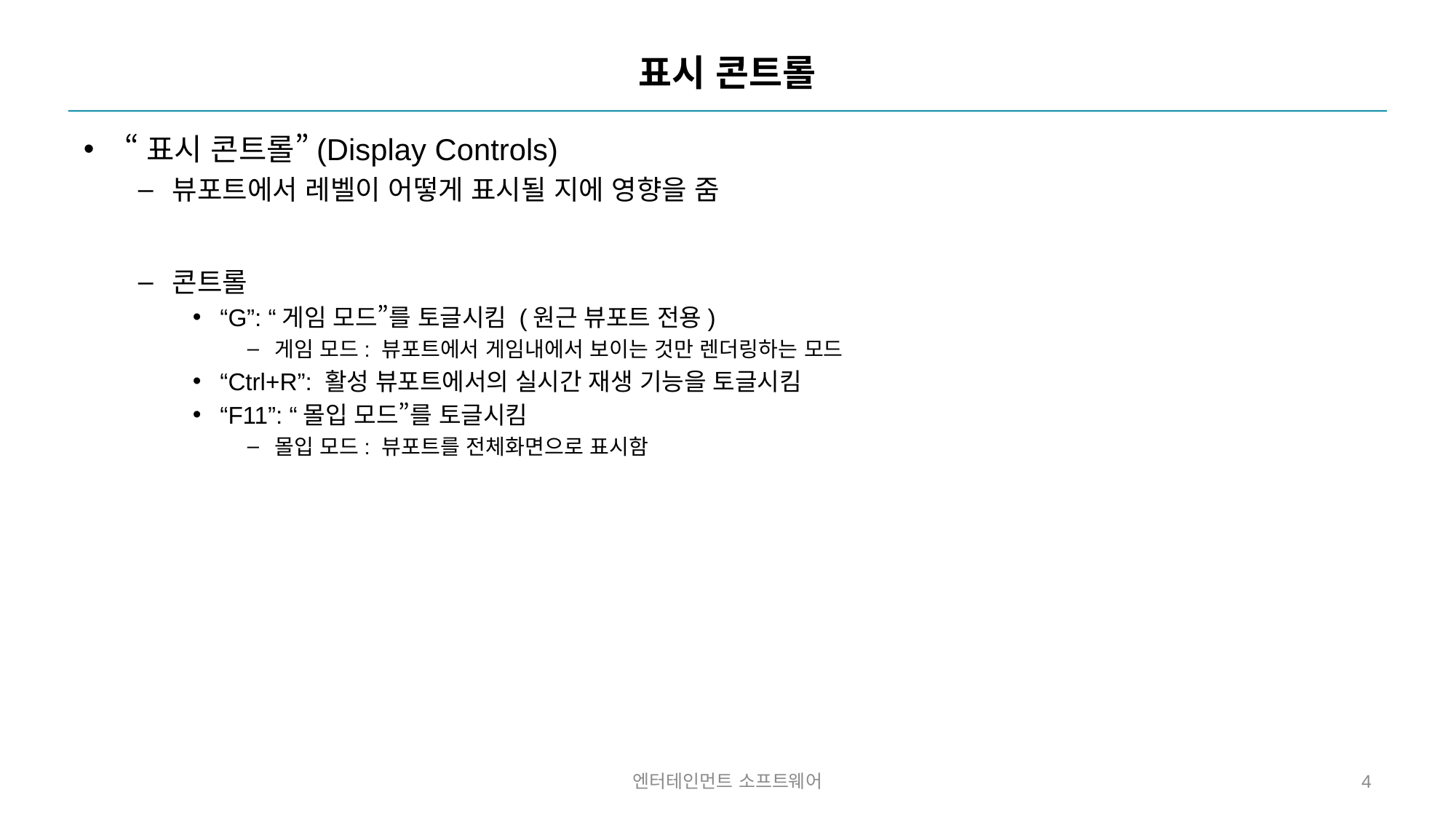

# 표시 콘트롤
“표시 콘트롤”(Display Controls)
뷰포트에서 레벨이 어떻게 표시될 지에 영향을 줌

콘트롤
“G”: “게임 모드”를 토글시킴 (원근 뷰포트 전용)
게임 모드: 뷰포트에서 게임내에서 보이는 것만 렌더링하는 모드
“Ctrl+R”: 활성 뷰포트에서의 실시간 재생 기능을 토글시킴
“F11”: “몰입 모드”를 토글시킴
몰입 모드: 뷰포트를 전체화면으로 표시함

엔터테인먼트 소프트웨어
4